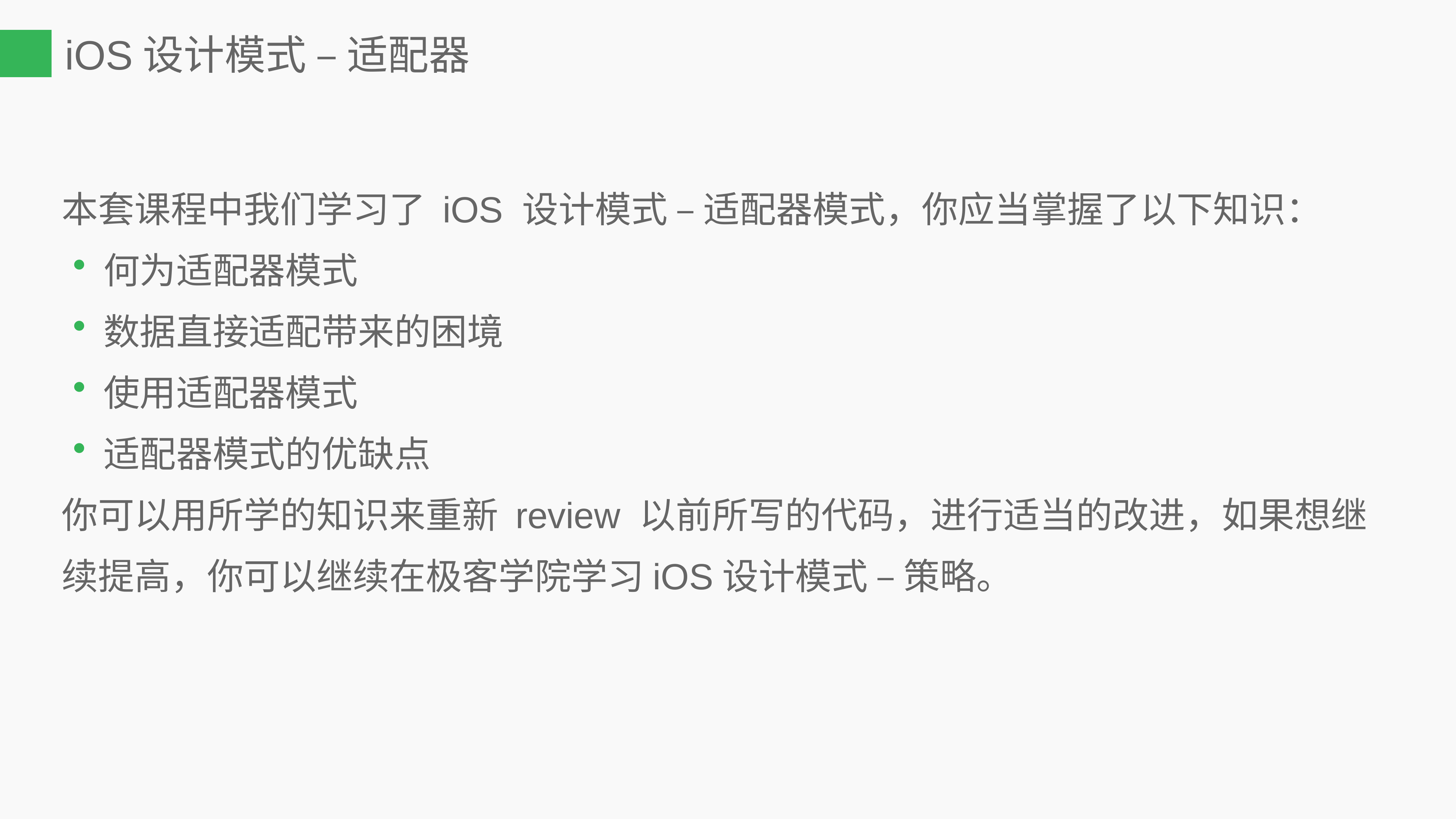

iOS设计模式 – 适配器

本套课程中我们学习了 iOS 设计模式 – 适配器模式，你应当掌握了以下知识：
何为适配器模式
数据直接适配带来的困境
使用适配器模式
适配器模式的优缺点
你可以用所学的知识来重新 review 以前所写的代码，进行适当的改进，如果想继续提高，你可以继续在极客学院学习iOS设计模式 – 策略。